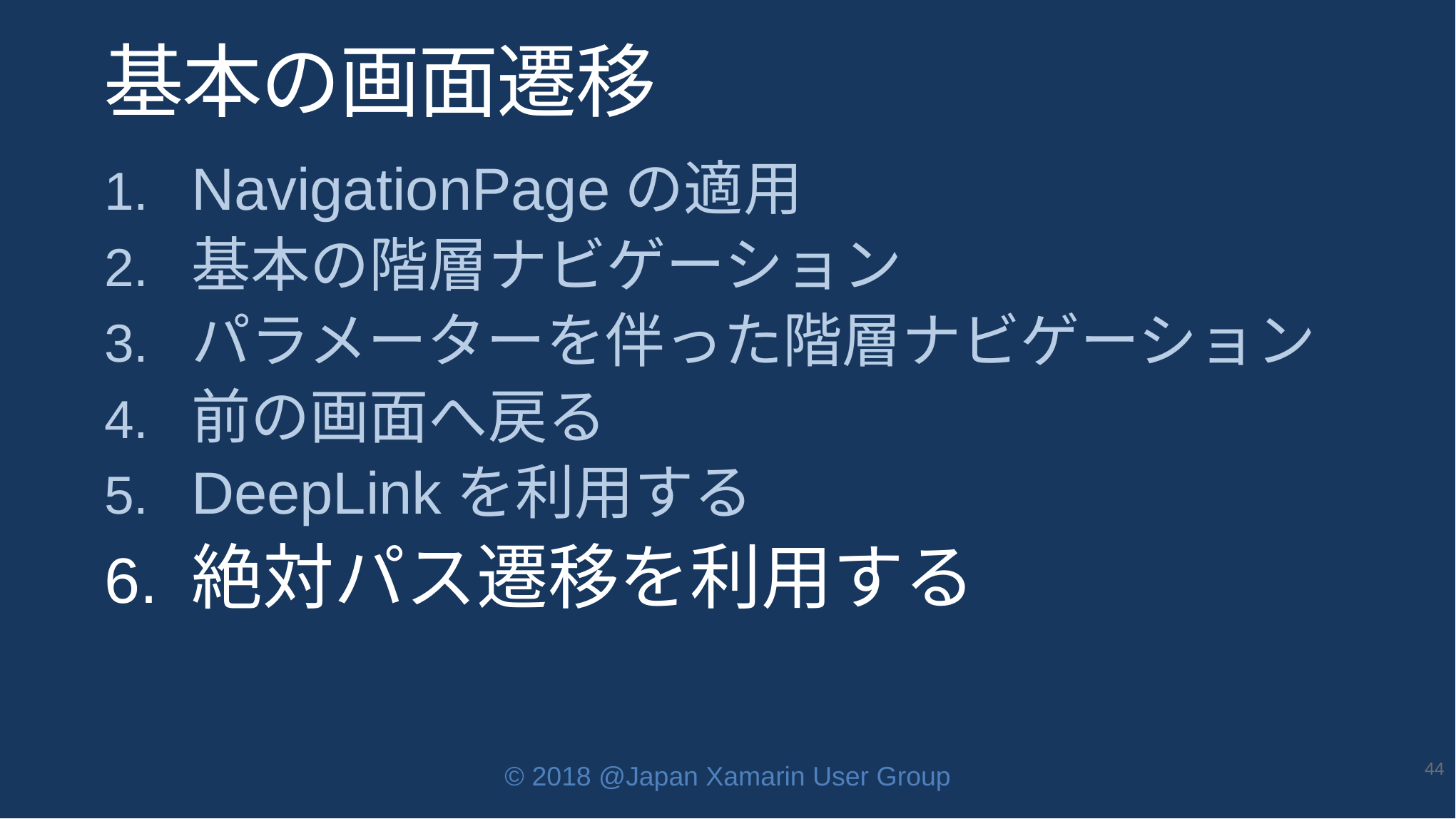

# 基本の画面遷移
NavigationPageの適用
基本の階層ナビゲーション
パラメーターを伴った階層ナビゲーション
前の画面へ戻る
DeepLinkを利用する
絶対パス遷移を利用する
44